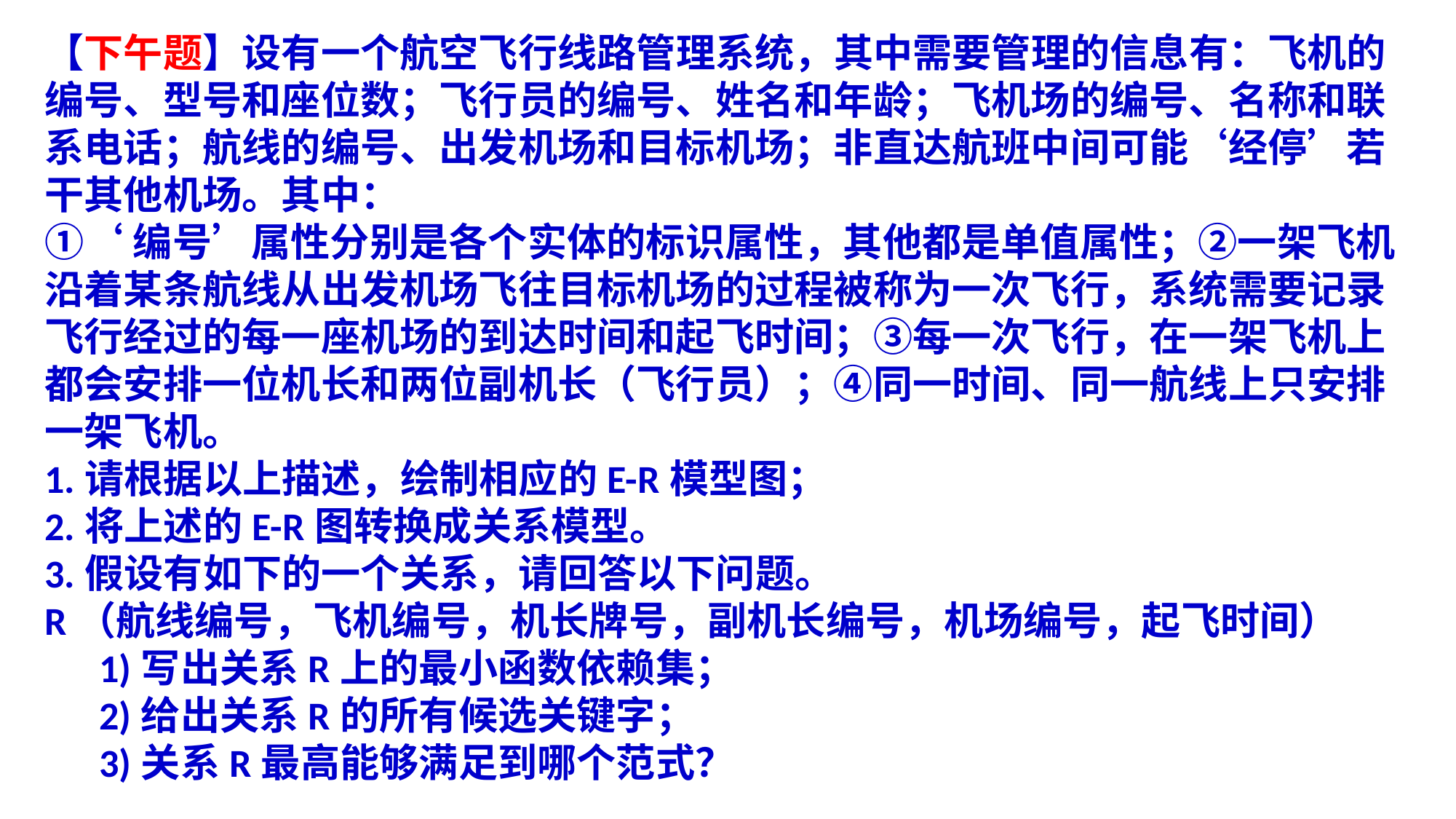

【下午题】设有一个航空飞行线路管理系统，其中需要管理的信息有：飞机的编号、型号和座位数；飞行员的编号、姓名和年龄；飞机场的编号、名称和联系电话；航线的编号、出发机场和目标机场；非直达航班中间可能‘经停’若干其他机场。其中：
①‘编号’属性分别是各个实体的标识属性，其他都是单值属性；②一架飞机沿着某条航线从出发机场飞往目标机场的过程被称为一次飞行，系统需要记录飞行经过的每一座机场的到达时间和起飞时间；③每一次飞行，在一架飞机上都会安排一位机长和两位副机长（飞行员）；④同一时间、同一航线上只安排一架飞机。
1.请根据以上描述，绘制相应的E-R模型图；
2.将上述的E-R图转换成关系模型。
3.假设有如下的一个关系，请回答以下问题。
R（航线编号，飞机编号，机长牌号，副机长编号，机场编号，起飞时间）
1)写出关系R上的最小函数依赖集；
2)给出关系R的所有候选关键字；
3)关系R最高能够满足到哪个范式？